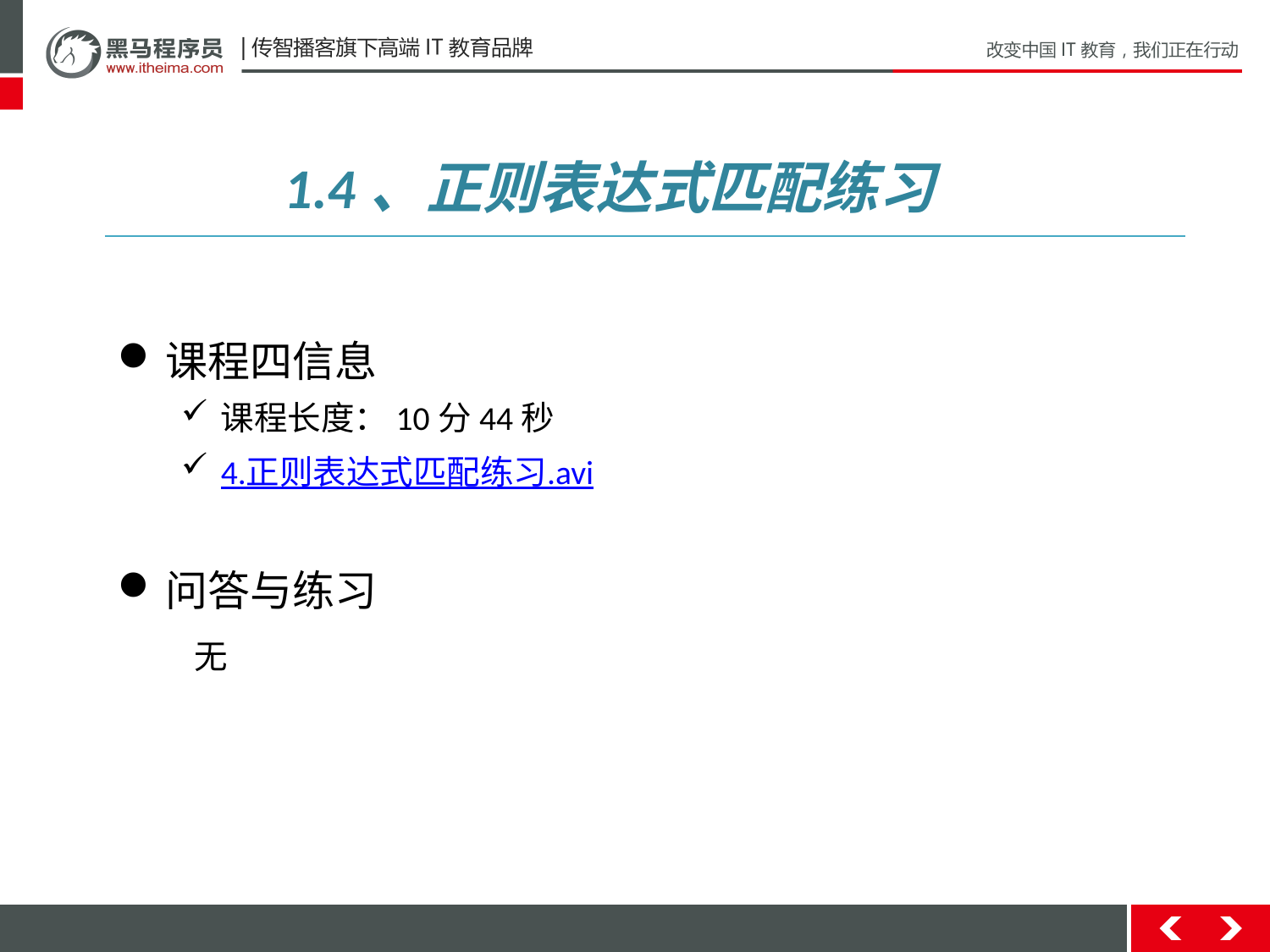

1.4、正则表达式匹配练习

课程四信息
课程长度：10分44秒
4.正则表达式匹配练习.avi

问答与练习
       无